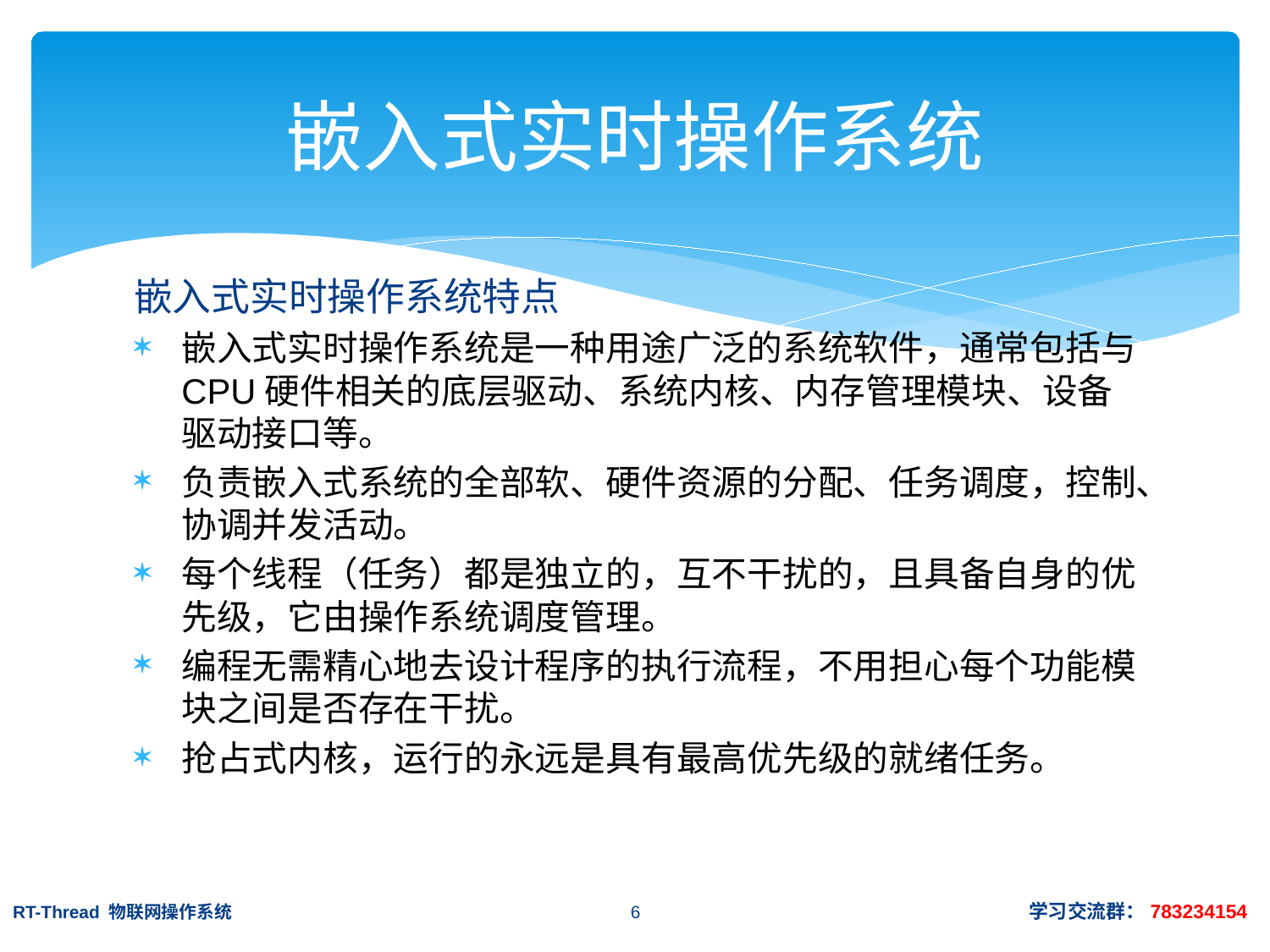

# 嵌入式实时操作系统
嵌入式实时操作系统特点
嵌入式实时操作系统是一种用途广泛的系统软件，通常包括与CPU硬件相关的底层驱动、系统内核、内存管理模块、设备驱动接口等。
负责嵌入式系统的全部软、硬件资源的分配、任务调度，控制、协调并发活动。
每个线程（任务）都是独立的，互不干扰的，且具备自身的优先级，它由操作系统调度管理。
编程无需精心地去设计程序的执行流程，不用担心每个功能模块之间是否存在干扰。
抢占式内核，运行的永远是具有最高优先级的就绪任务。
RT-Thread 物联网操作系统							学习交流群：783234154
6